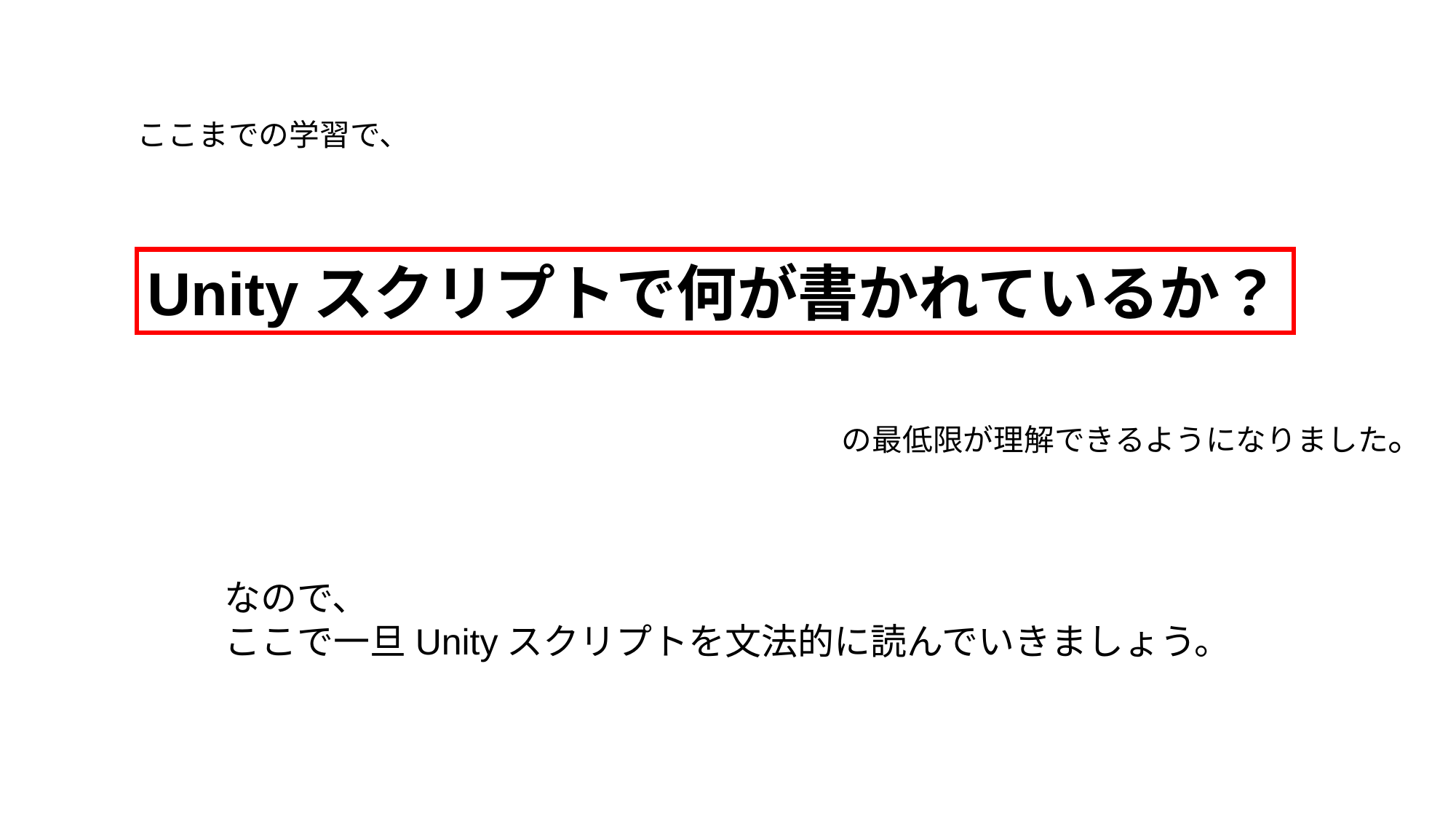

ここまでの学習で、
Unityスクリプトで何が書かれているか？
の最低限が理解できるようになりました。
なので、
ここで一旦Unityスクリプトを文法的に読んでいきましょう。